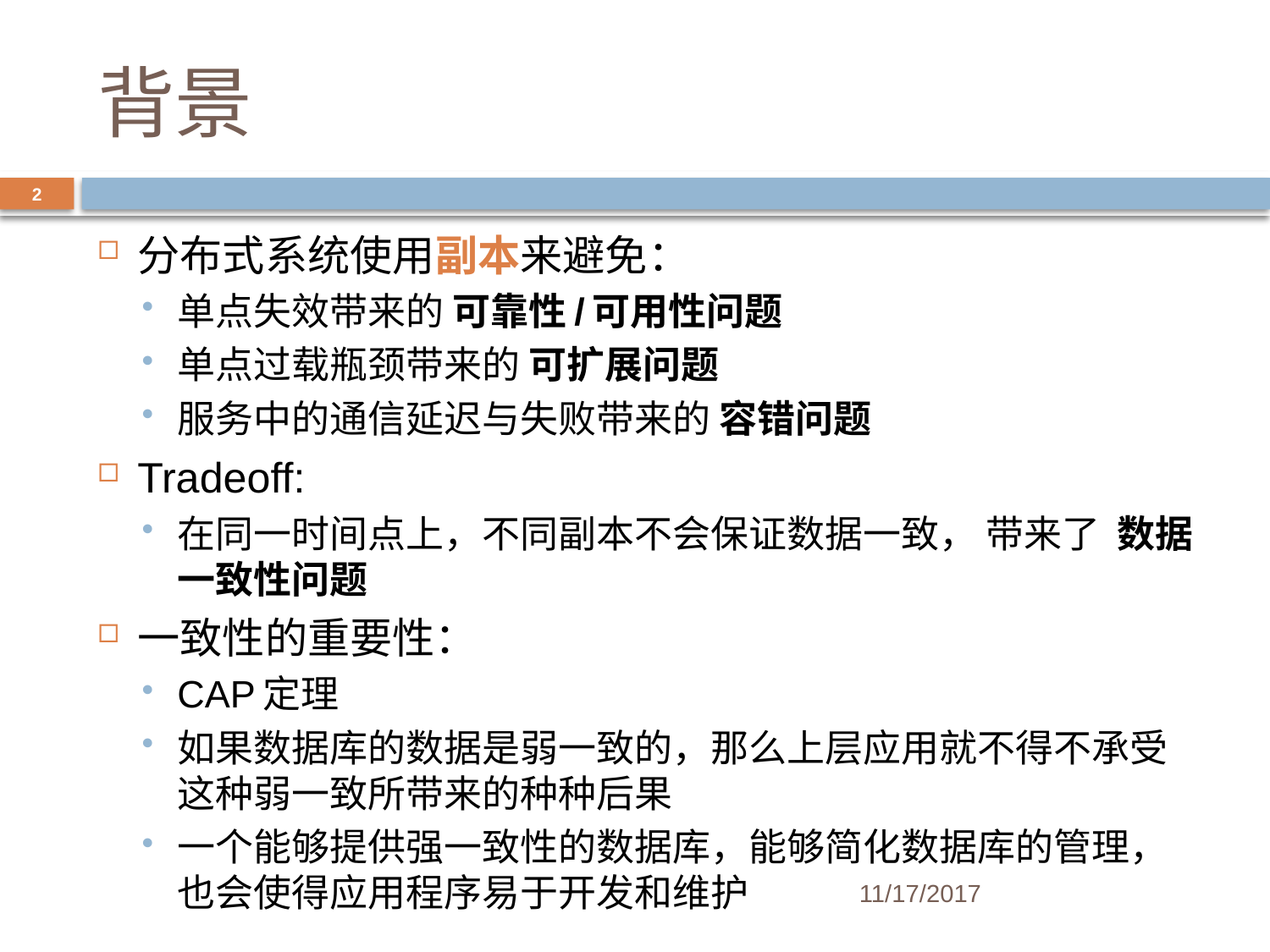

# 背景
2
分布式系统使用副本来避免：
单点失效带来的 可靠性/可用性问题
单点过载瓶颈带来的 可扩展问题
服务中的通信延迟与失败带来的 容错问题
Tradeoff:
在同一时间点上，不同副本不会保证数据一致， 带来了  数据一致性问题
一致性的重要性：
CAP定理
如果数据库的数据是弱一致的，那么上层应用就不得不承受这种弱一致所带来的种种后果
一个能够提供强一致性的数据库，能够简化数据库的管理，也会使得应用程序易于开发和维护
11/17/2017